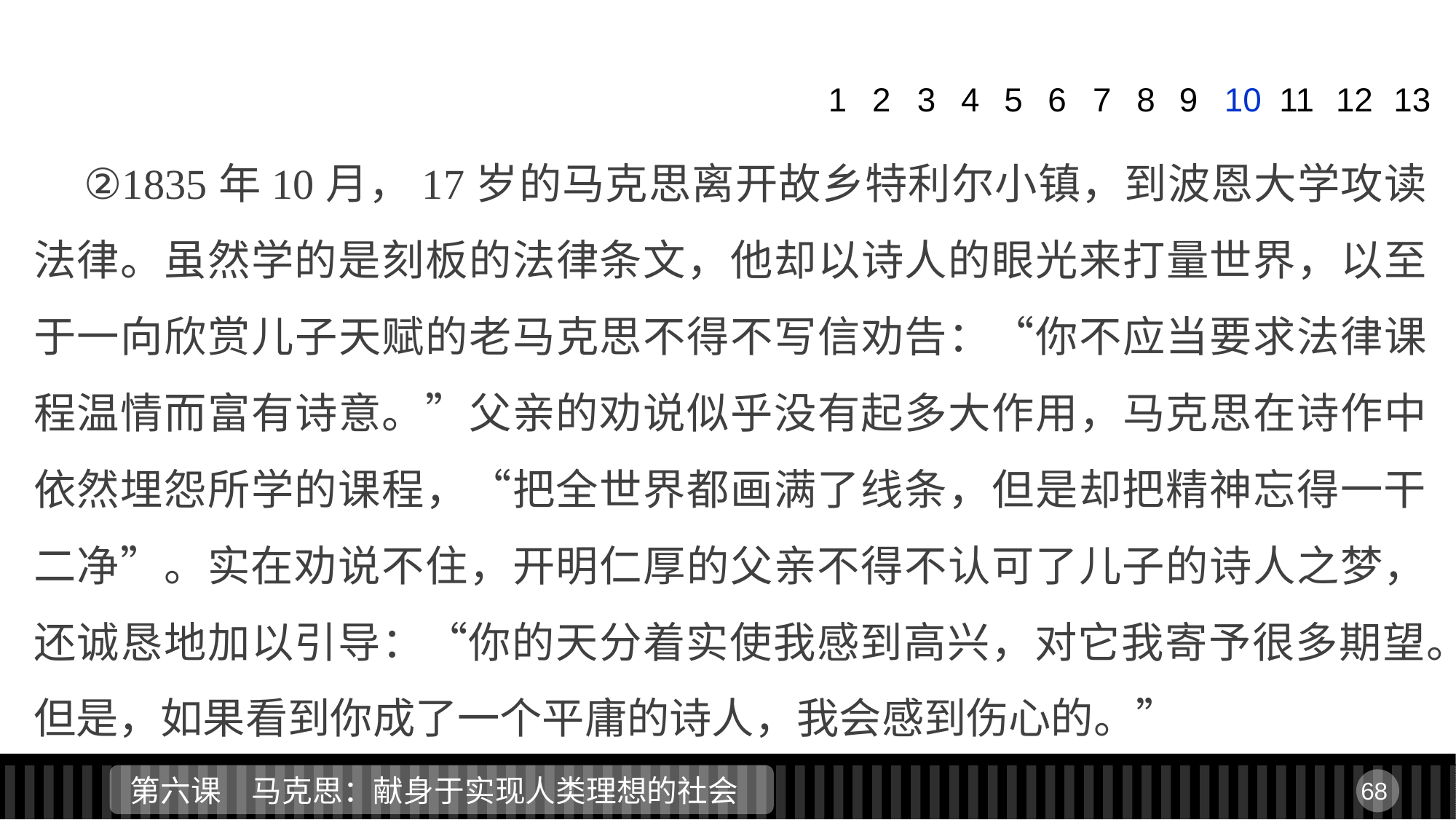

1
2
3
4
5
6
7
8
9
10
11
12
13
    ②1835年10月，17岁的马克思离开故乡特利尔小镇，到波恩大学攻读法律。虽然学的是刻板的法律条文，他却以诗人的眼光来打量世界，以至于一向欣赏儿子天赋的老马克思不得不写信劝告：“你不应当要求法律课程温情而富有诗意。”父亲的劝说似乎没有起多大作用，马克思在诗作中依然埋怨所学的课程，“把全世界都画满了线条，但是却把精神忘得一干二净”。实在劝说不住，开明仁厚的父亲不得不认可了儿子的诗人之梦，还诚恳地加以引导：“你的天分着实使我感到高兴，对它我寄予很多期望。但是，如果看到你成了一个平庸的诗人，我会感到伤心的。”